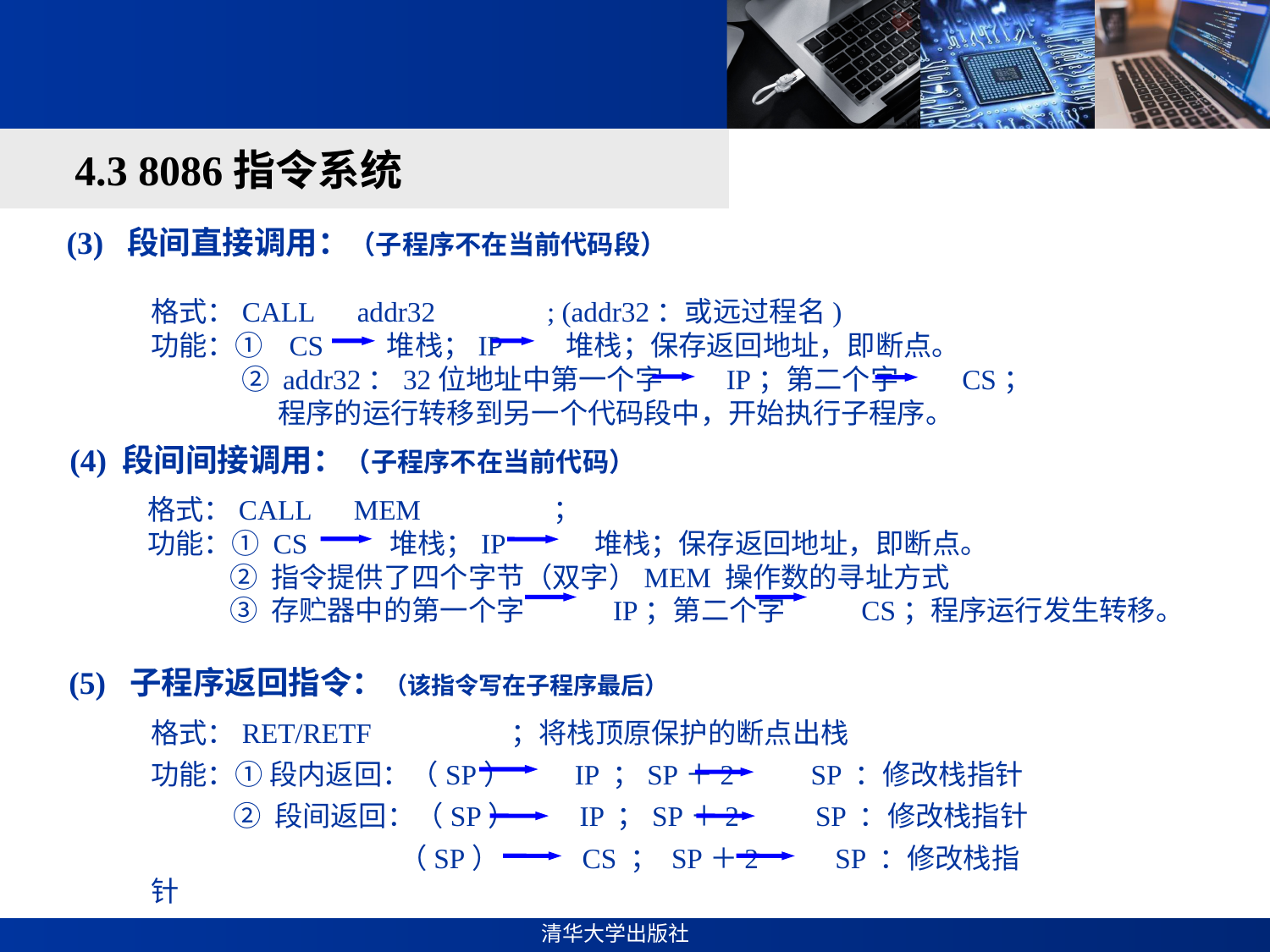

#
4.3 8086指令系统

(3)  段间直接调用：（子程序不在当前代码段）
格式：CALL　addr32                ; (addr32：或远过程名)
功能：①   CS　　堆栈；IP　　堆栈；保存返回地址，即断点。
　　　 ② addr32：32位地址中第一个字　　IP；第二个字　　CS；
                   程序的运行转移到另一个代码段中，开始执行子程序。

(4) 段间间接调用：（子程序不在当前代码）
格式：CALL　MEM                  ；
功能：① CS　　   堆栈；IP　　    堆栈；保存返回地址，即断点。
             ② 指令提供了四个字节（双字）MEM 操作数的寻址方式
             ③ 存贮器中的第一个字　　    IP；第二个字　　  CS；程序运行发生转移。

(5)  子程序返回指令：（该指令写在子程序最后）
格式：RET/RETF　　            ；将栈顶原保护的断点出栈
功能：① 段内返回：（SP）　　IP ；SP＋2　　 SP ：修改栈指针
             ② 段间返回：（SP）　　IP ；SP＋2　　 SP ：修改栈指针
                                      （SP）   　　CS ； SP＋2　　 SP ：修改栈指针